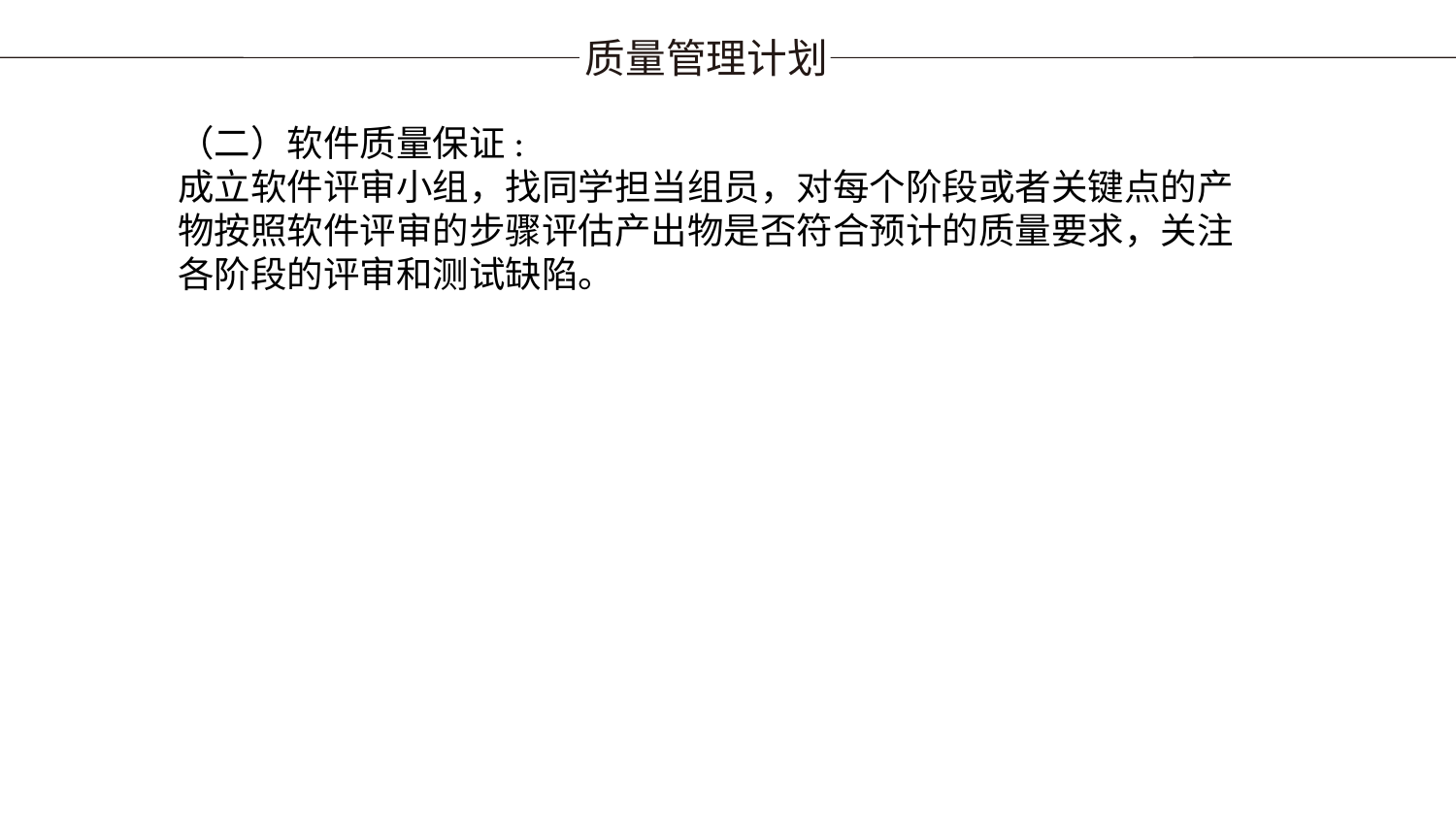

质量管理计划

（二）软件质量保证:
成立软件评审小组，找同学担当组员，对每个阶段或者关键点的产物按照软件评审的步骤评估产出物是否符合预计的质量要求，关注各阶段的评审和测试缺陷。